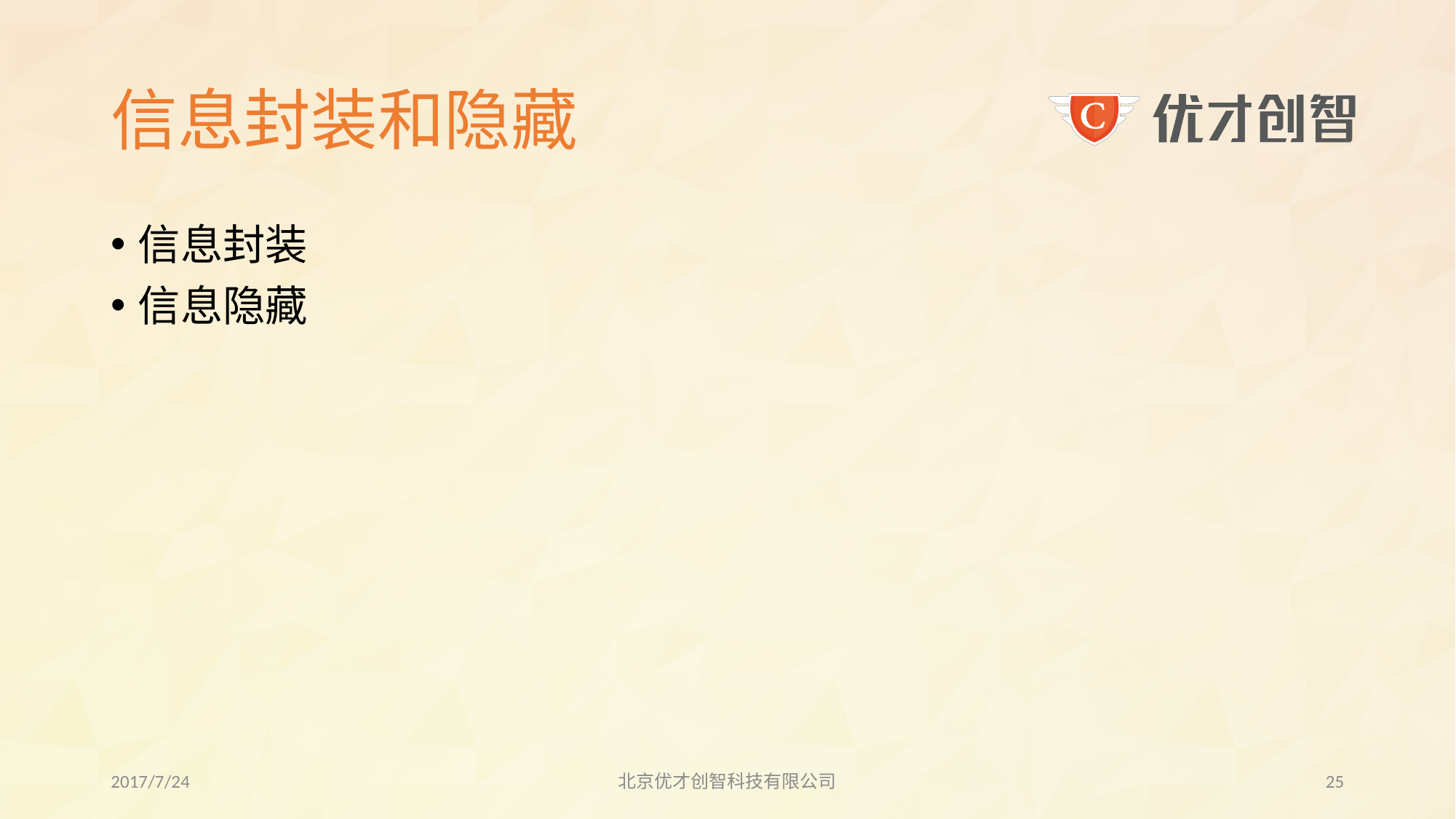

# 信息封装和隐藏
信息封装
信息隐藏
2017/7/24
北京优才创智科技有限公司
25